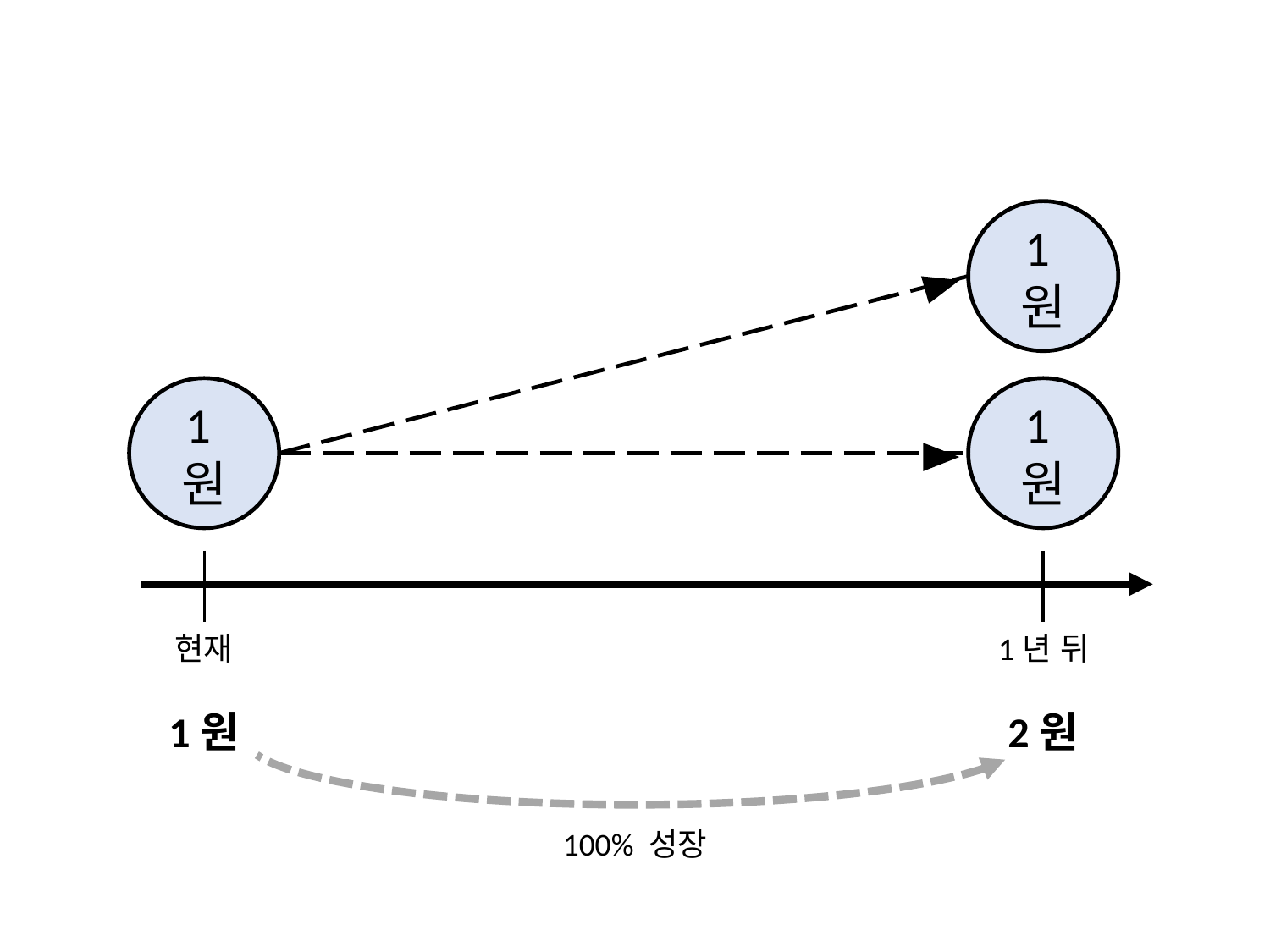

1원

1원
1원

현재
1년 뒤

1원
2원
100% 성장